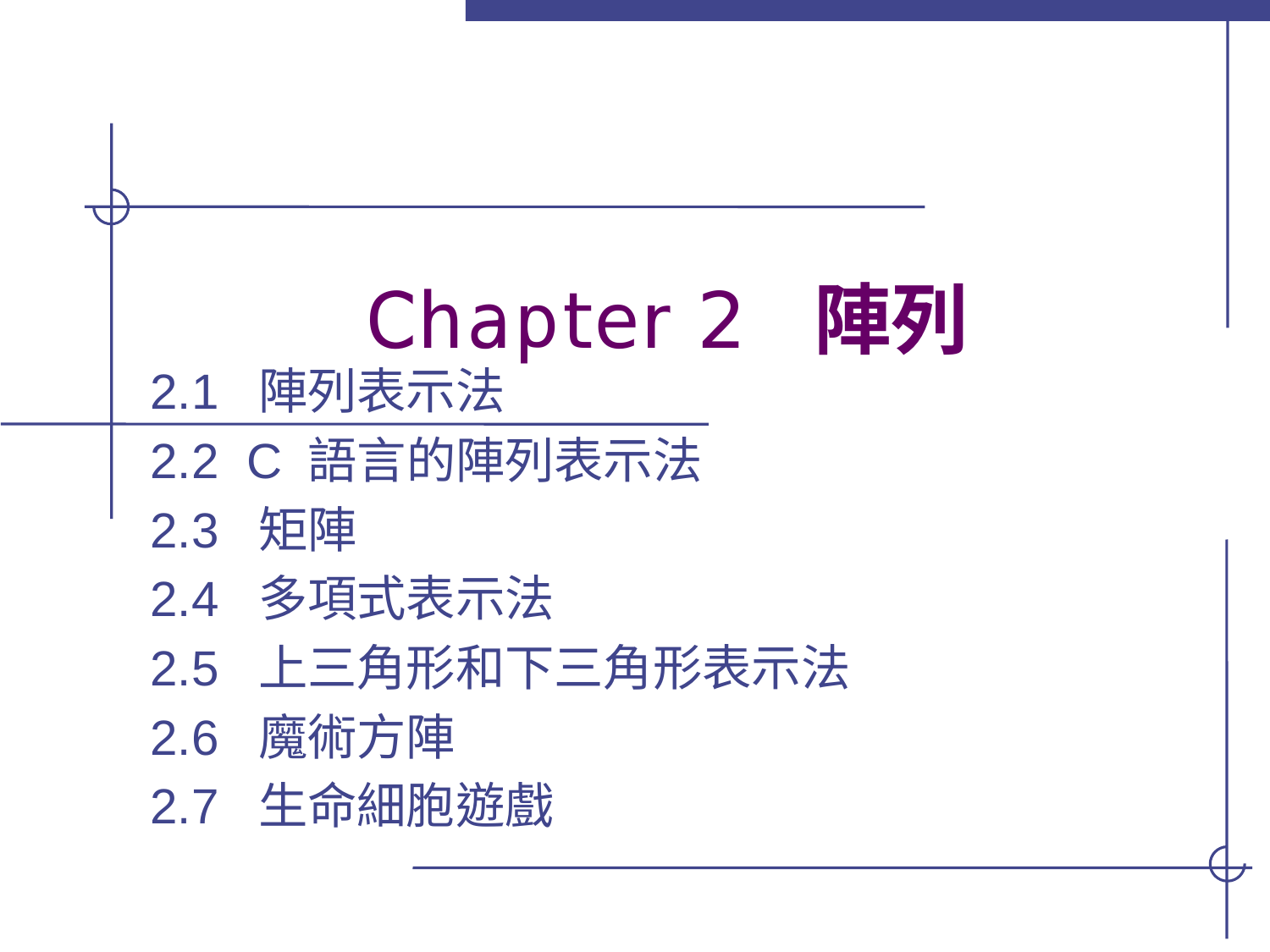

# Chapter 2  陣列
2.1  陣列表示法
2.2  C 語言的陣列表示法
2.3  矩陣
2.4  多項式表示法
2.5  上三角形和下三角形表示法
2.6  魔術方陣
2.7  生命細胞遊戲